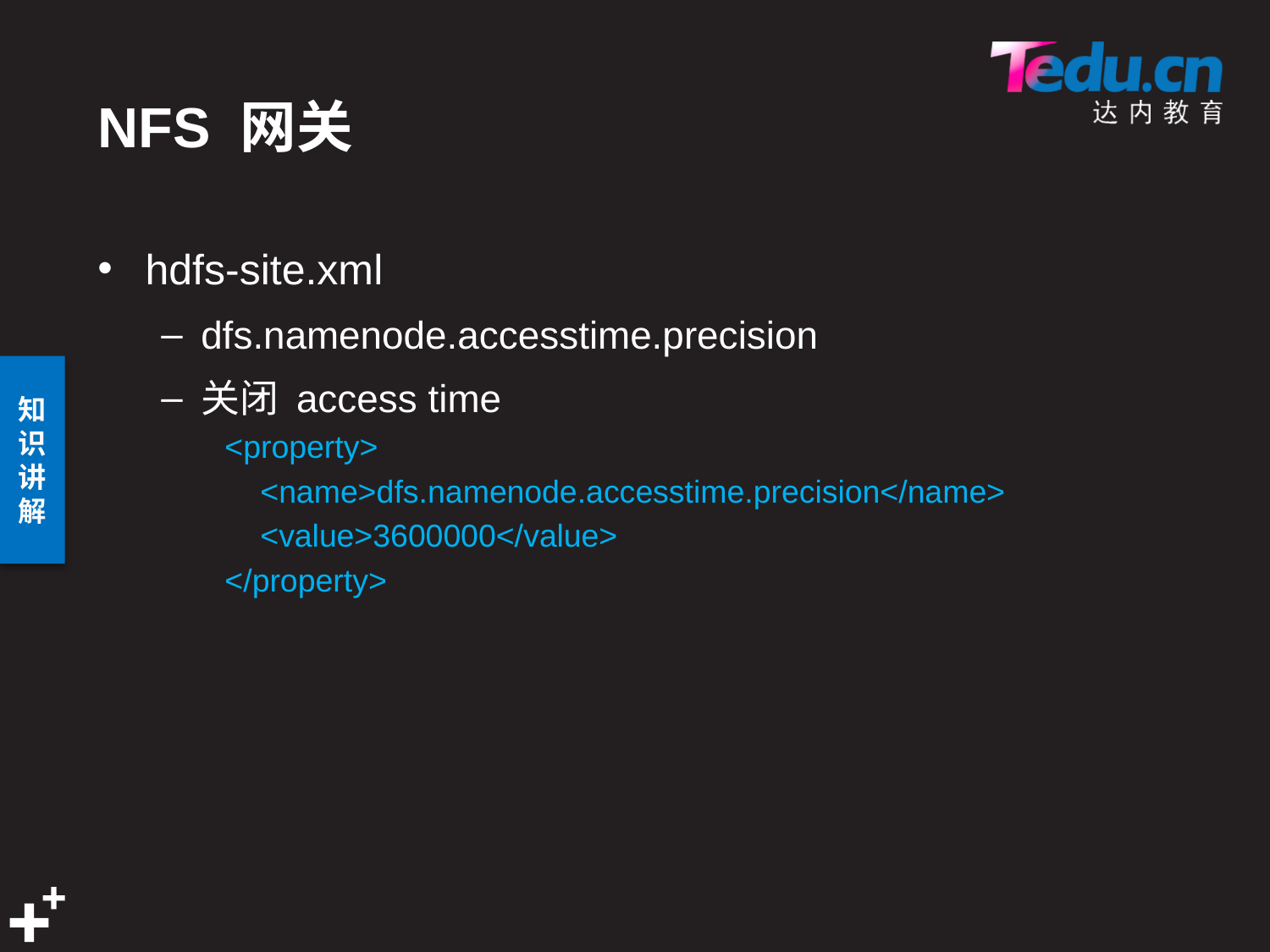

# NFS 网关
hdfs-site.xml
dfs.namenode.accesstime.precision
关闭 access time
<property>
    <name>dfs.namenode.accesstime.precision</name>
    <value>3600000</value>
</property>